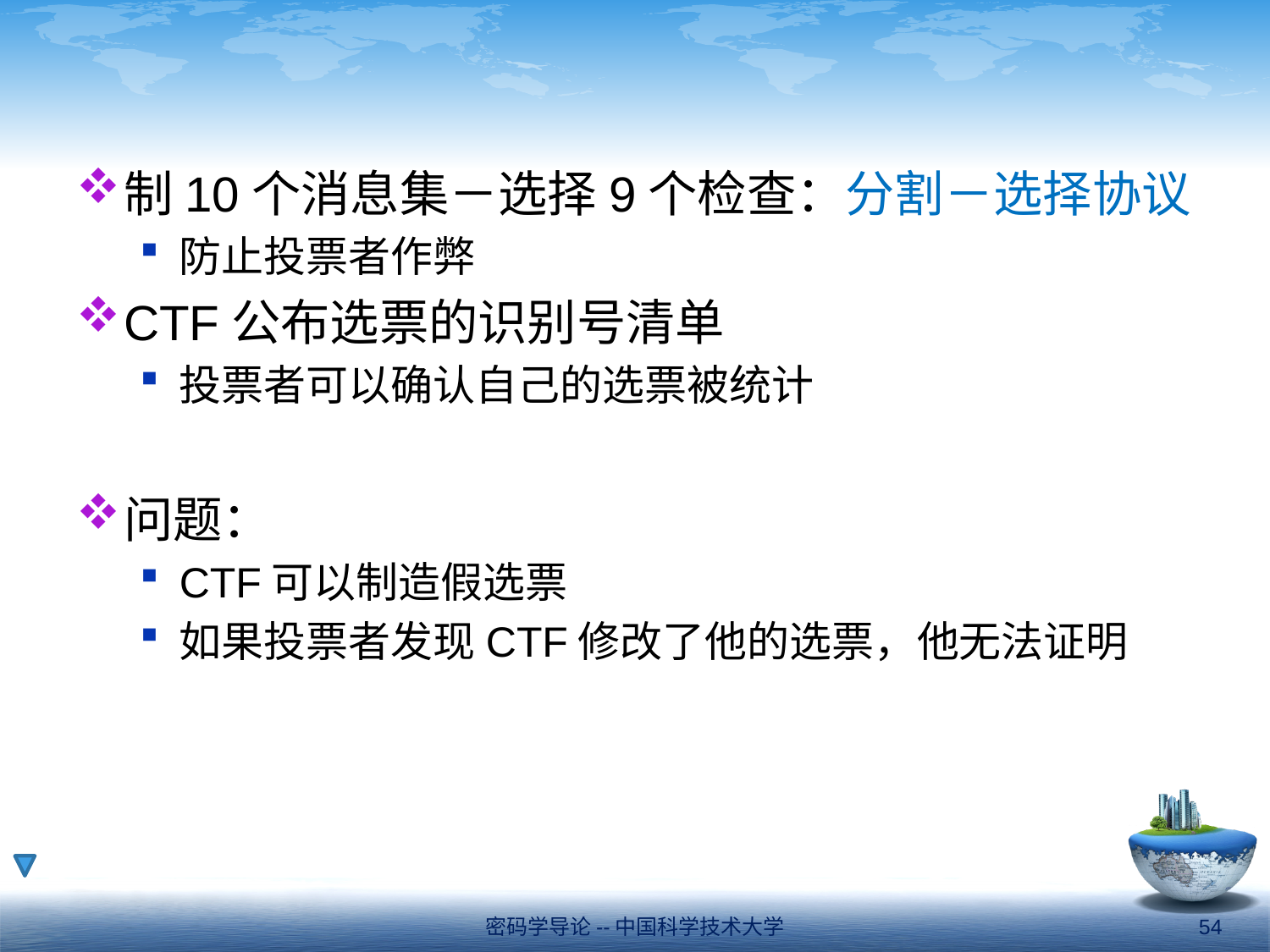

#
制10个消息集－选择9个检查：分割－选择协议
防止投票者作弊
CTF公布选票的识别号清单
投票者可以确认自己的选票被统计

问题：
CTF可以制造假选票
如果投票者发现CTF修改了他的选票，他无法证明

密码学导论--中国科学技术大学
54